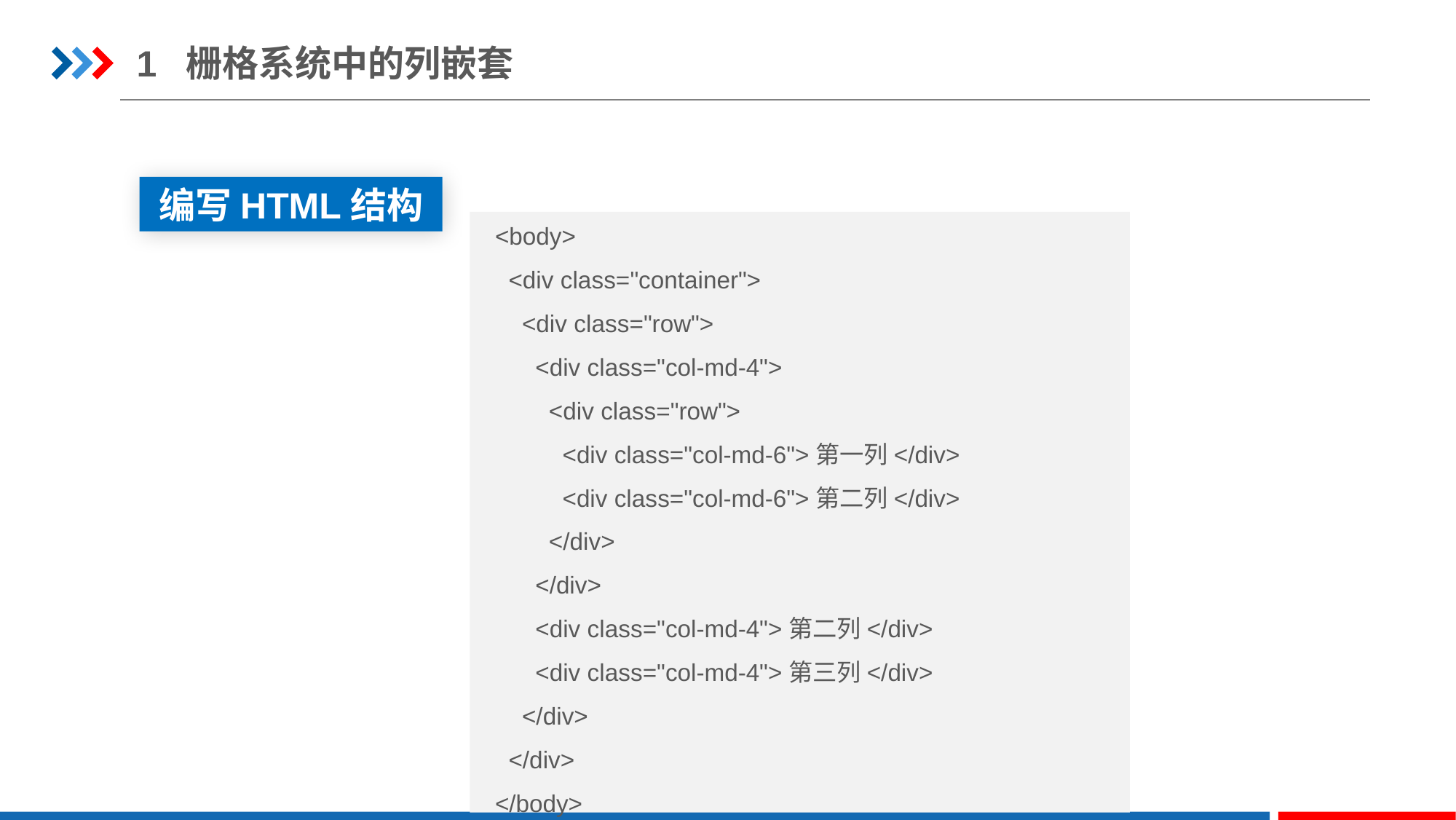

1  栅格系统中的列嵌套
编写HTML结构
<body>
  <div class="container">
    <div class="row">
      <div class="col-md-4">
        <div class="row">
          <div class="col-md-6">第一列</div>
          <div class="col-md-6">第二列</div>
        </div>
      </div>
      <div class="col-md-4">第二列</div>
      <div class="col-md-4">第三列</div>
    </div>
  </div>
</body>